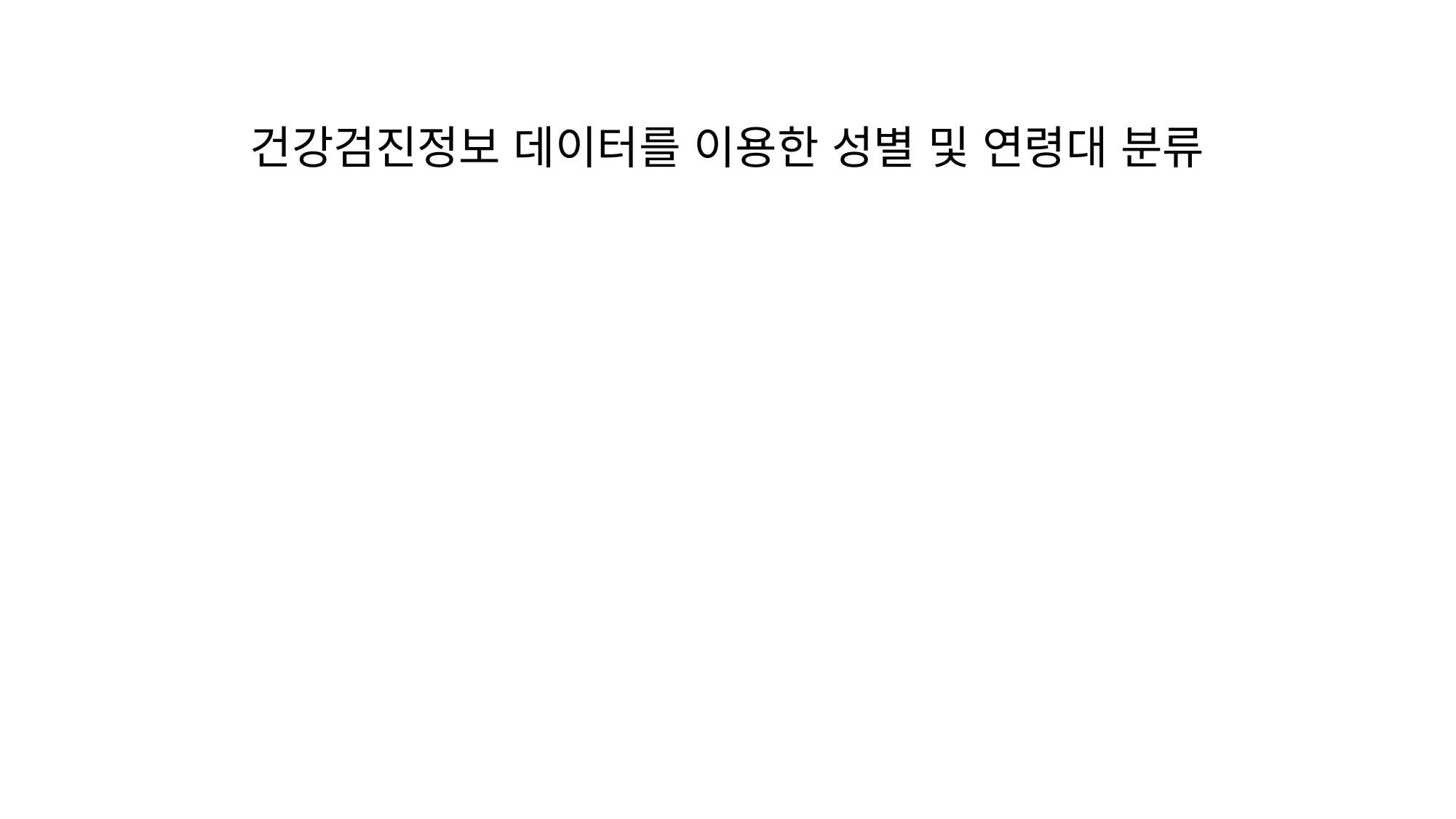

# 건강검진정보 데이터를 이용한 성별 및 연령대 분류